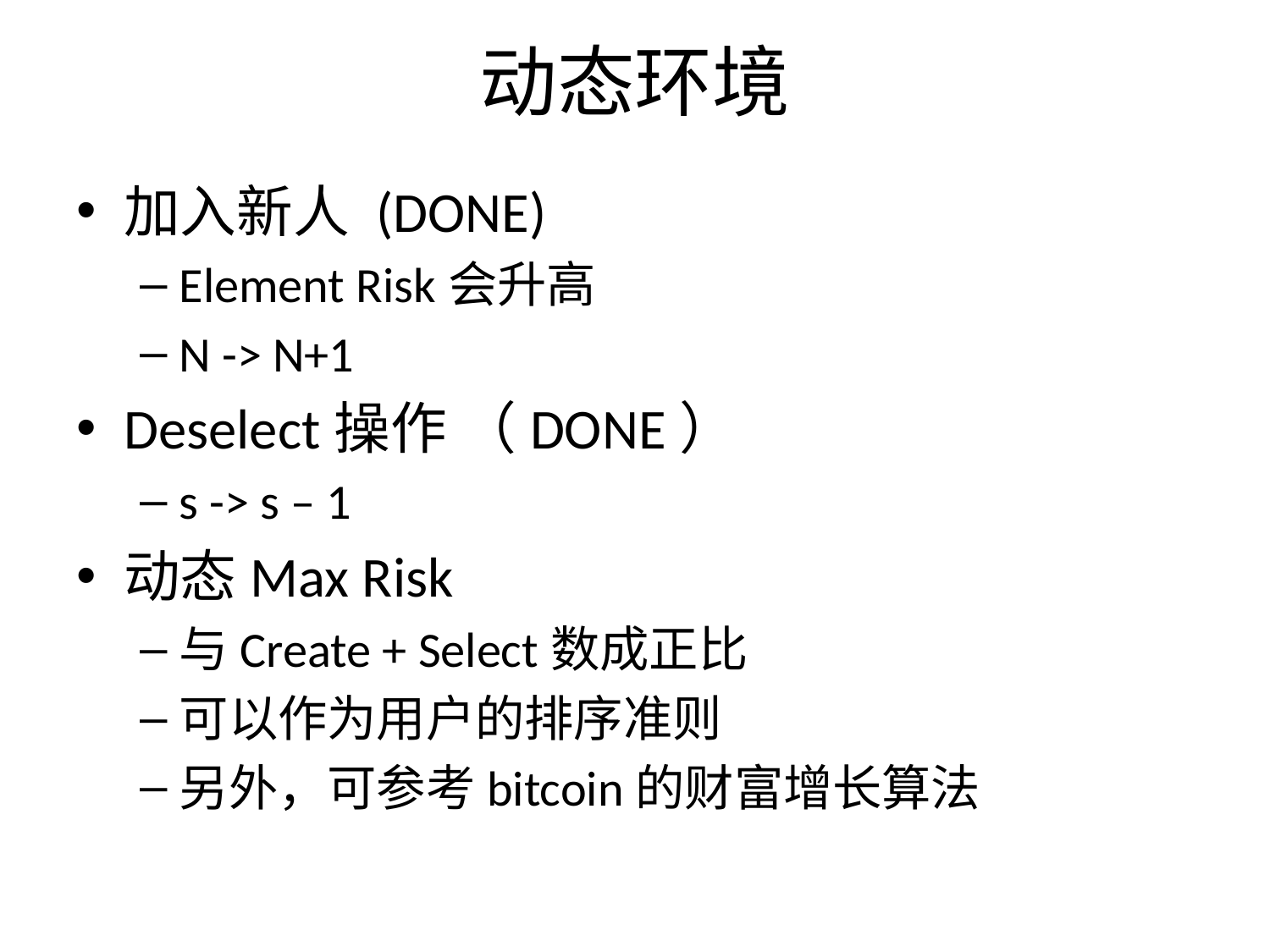

# 动态环境
加入新人 (DONE)
Element Risk会升高
N -> N+1
Deselect操作 （DONE）
s -> s – 1
动态Max Risk
与Create + Select数成正比
可以作为用户的排序准则
另外，可参考bitcoin的财富增长算法